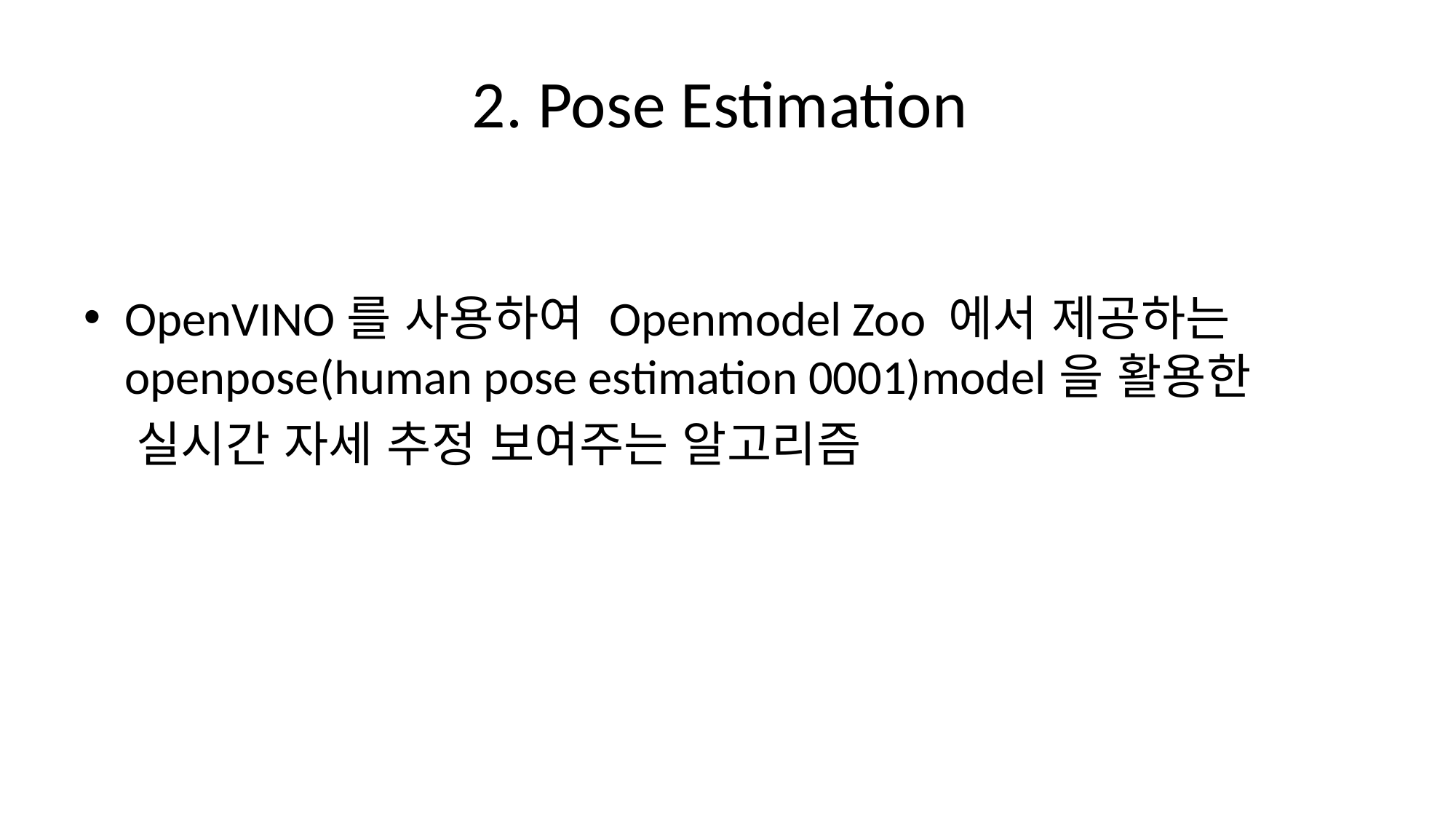

# 2. Pose Estimation
OpenVINO를 사용하여 Openmodel Zoo 에서 제공하는 openpose(human pose estimation 0001)model을 활용한
   실시간 자세 추정 보여주는 알고리즘